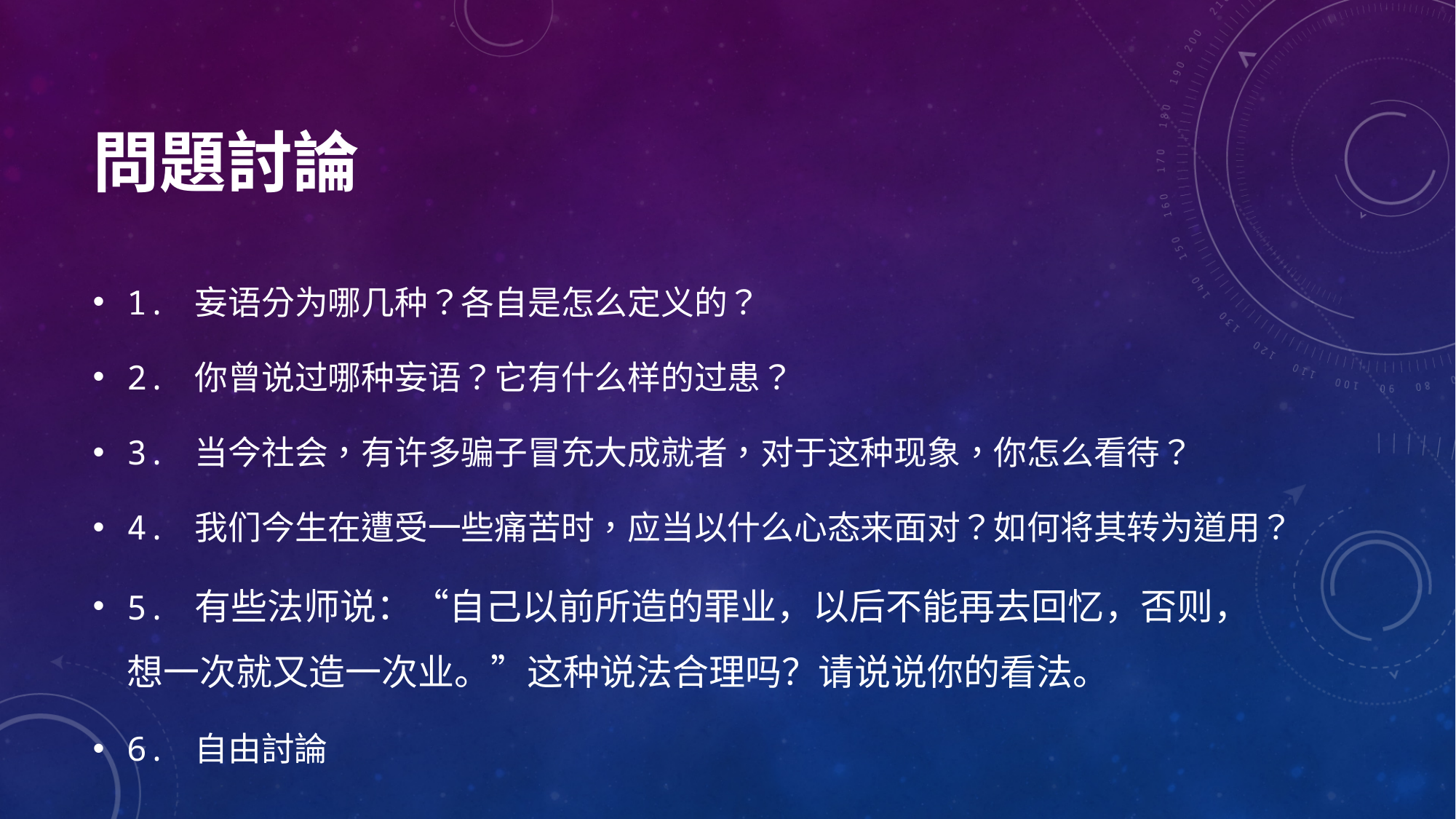

# 問題討論
1. 妄语分为哪几种？各自是怎么定义的？
2. 你曾说过哪种妄语？它有什么样的过患？
3. 当今社会，有许多骗子冒充大成就者，对于这种现象，你怎么看待？
4. 我们今生在遭受一些痛苦时，应当以什么心态来面对？如何将其转为道用？
5. 有些法师说：“自己以前所造的罪业，以后不能再去回忆，否则，想一次就又造一次业。”这种说法合理吗？请说说你的看法。
6. 自由討論